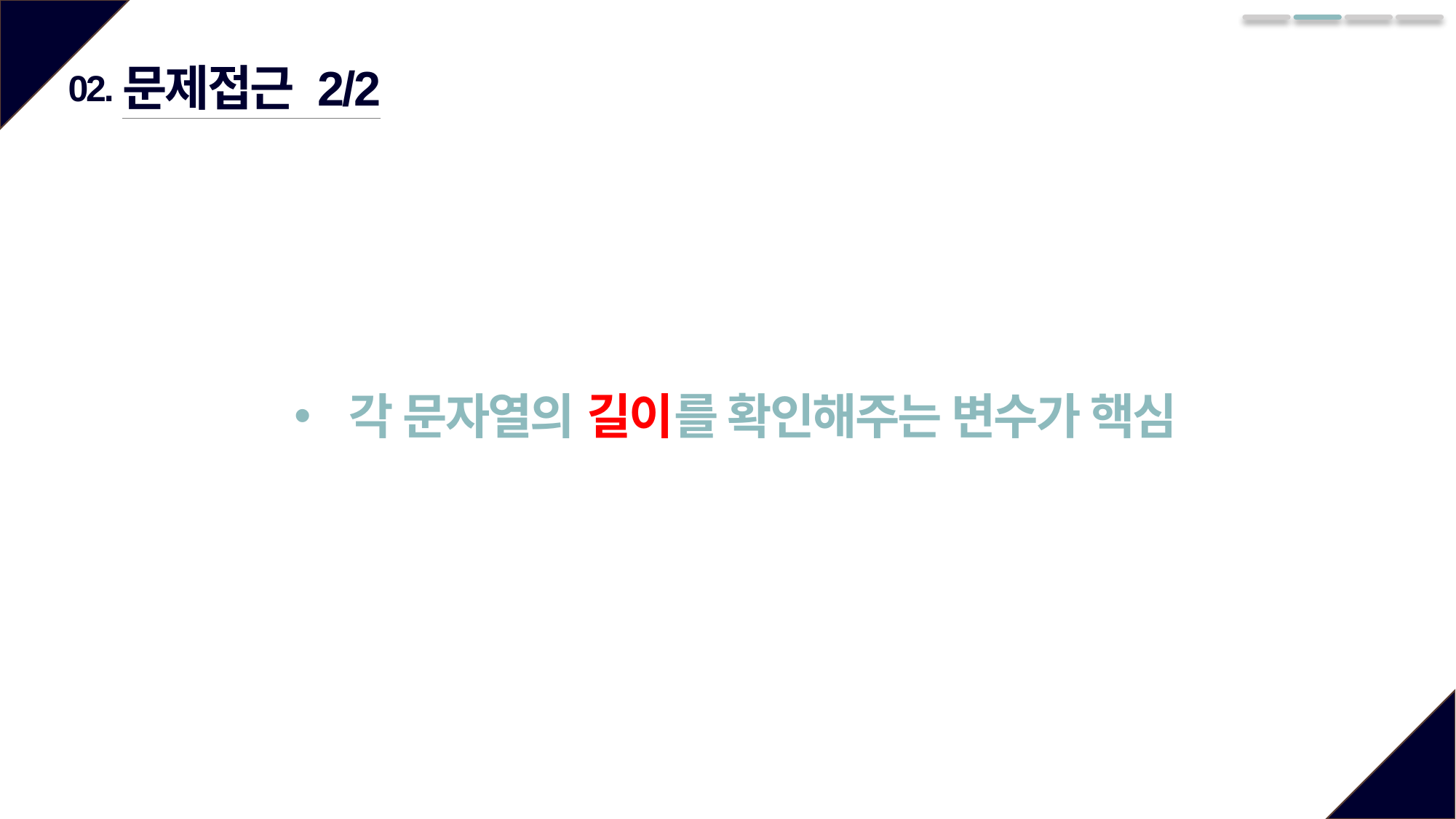

문제접근 2/2
02.
각 문자열의 길이를 확인해주는 변수가 핵심